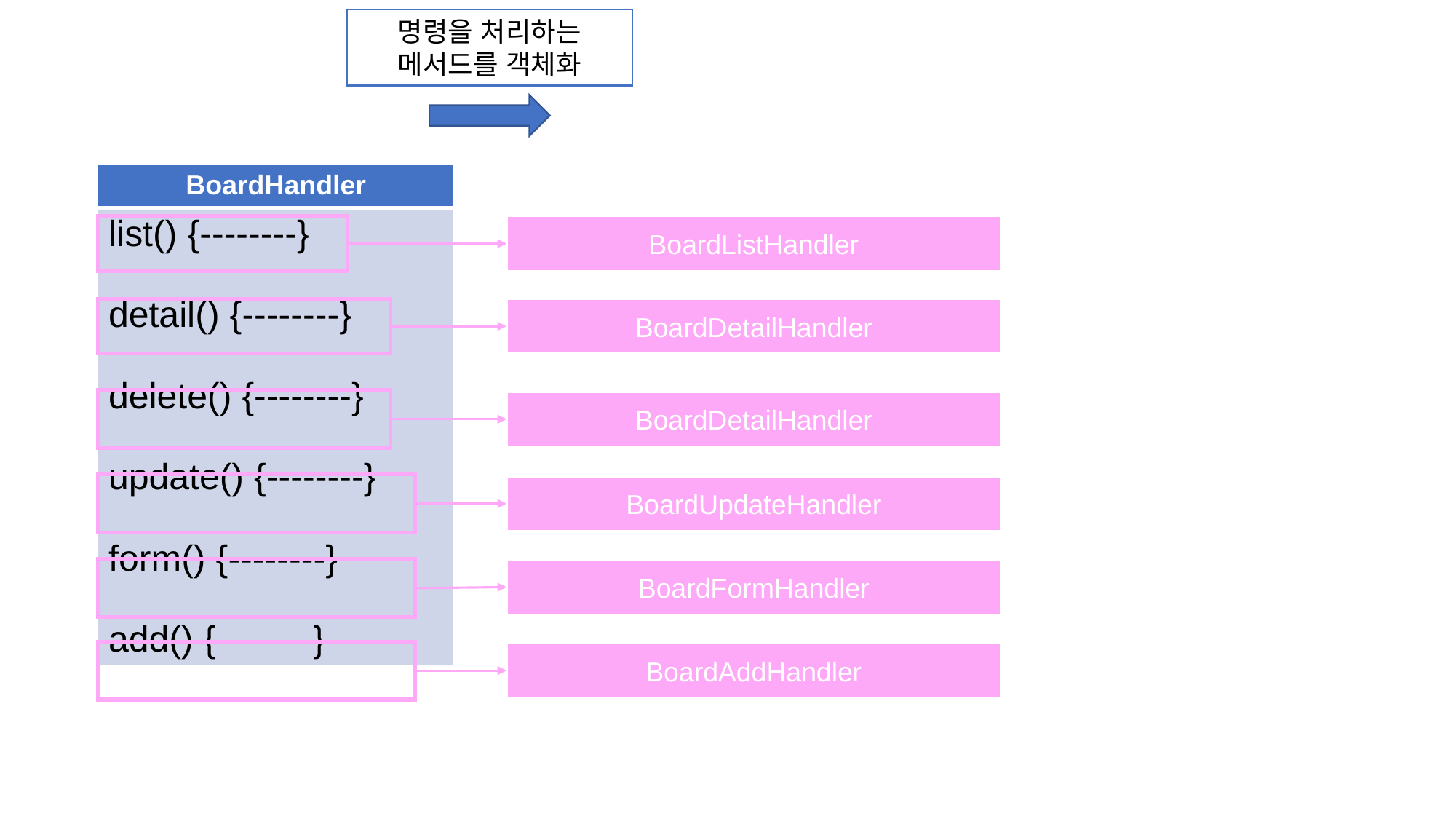

명령을 처리하는
메서드를 객체화

| BoardHandler |
| --- |
| list() {--------} detail() {--------} delete() {--------} update() {--------} form() {--------} add() {--------} |
BoardListHandler

BoardDetailHandler

BoardDetailHandler

BoardUpdateHandler

BoardFormHandler

BoardAddHandler